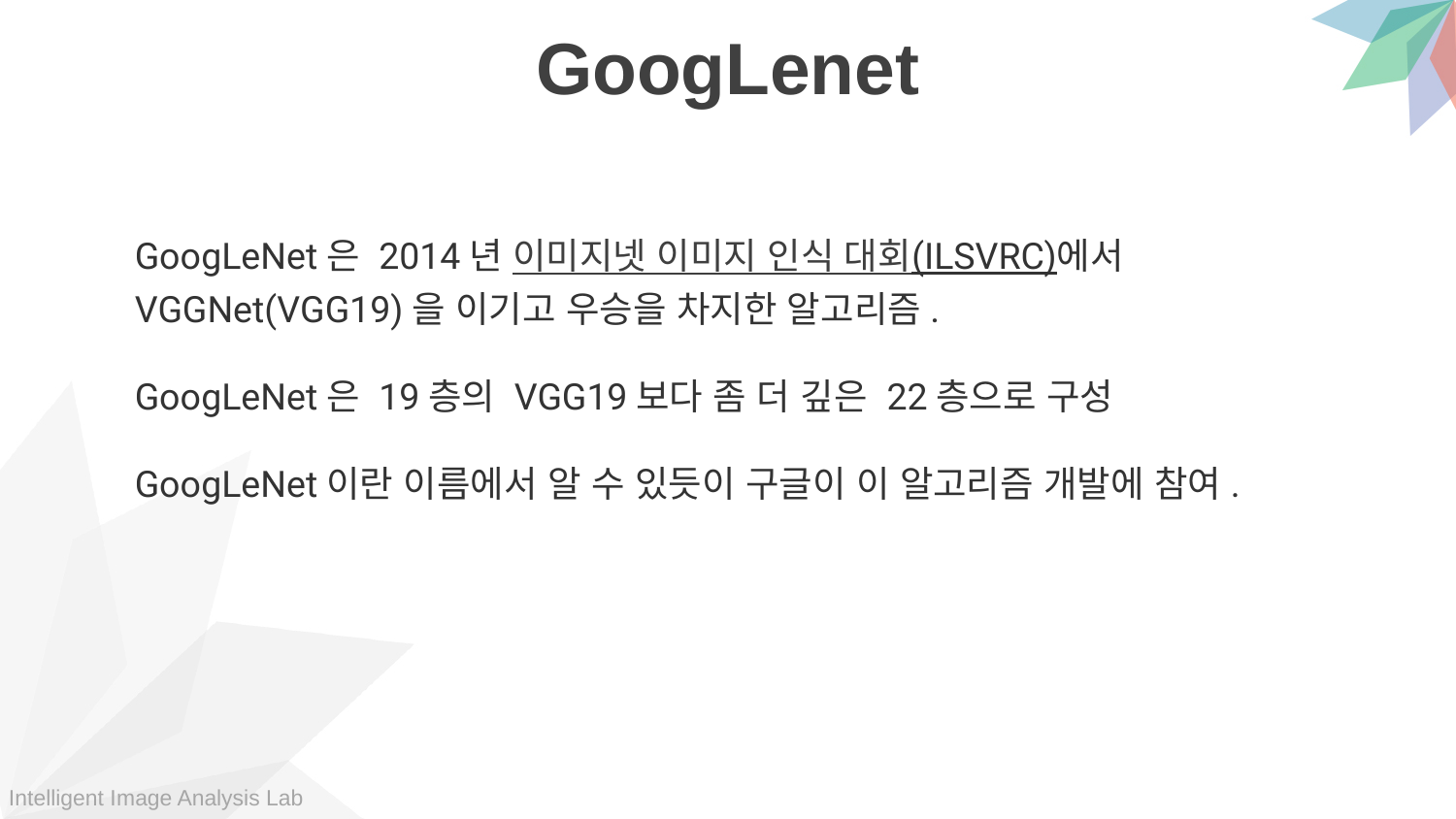

GoogLenet
GoogLeNet은 2014년 이미지넷 이미지 인식 대회(ILSVRC)에서 VGGNet(VGG19)을 이기고 우승을 차지한 알고리즘.

GoogLeNet은 19층의 VGG19보다 좀 더 깊은 22층으로 구성

GoogLeNet이란 이름에서 알 수 있듯이 구글이 이 알고리즘 개발에 참여.